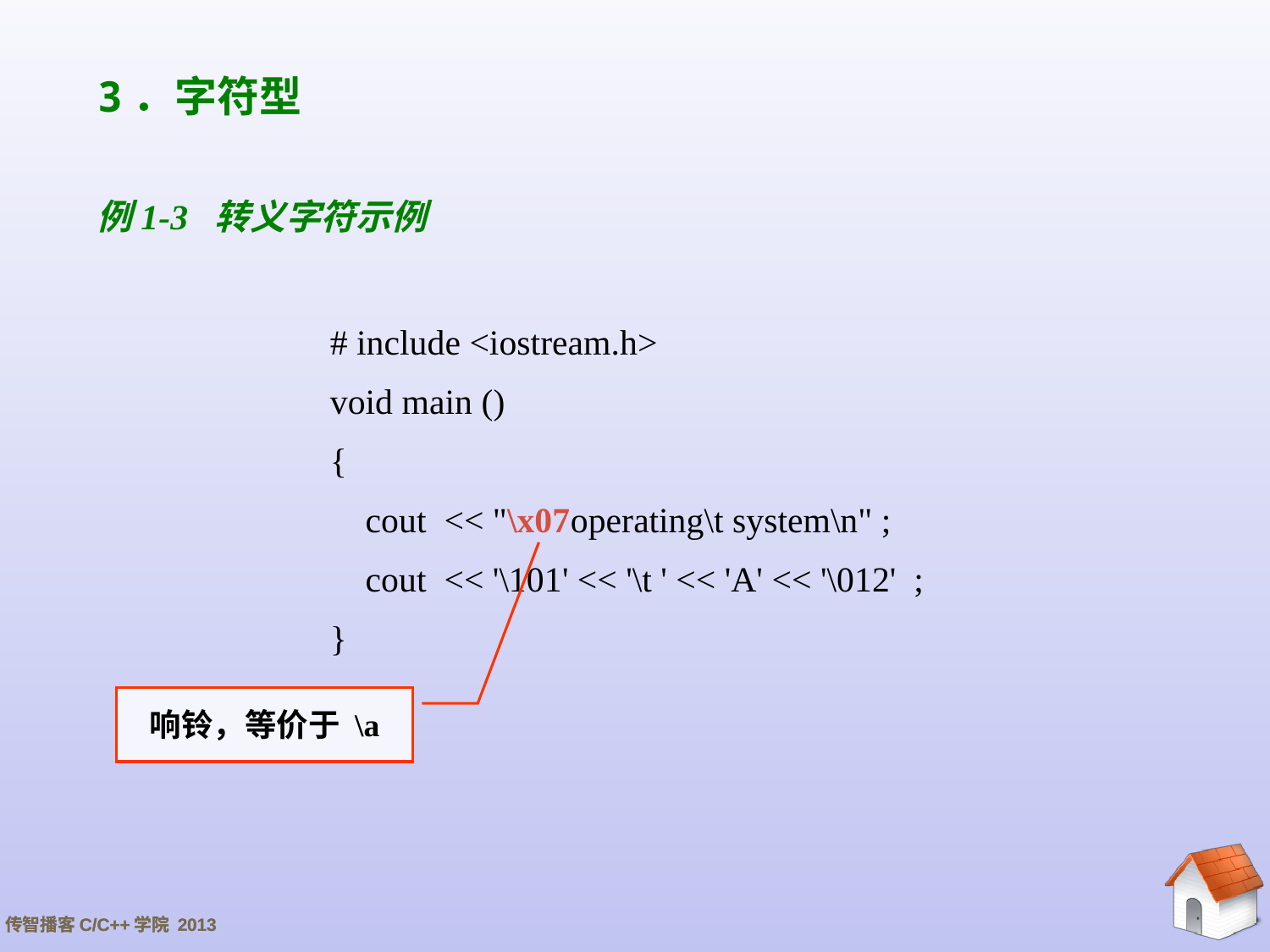

3．字符型
例1-3  转义字符示例
# include <iostream.h>
void main ()
{
    cout  << "\x07operating\t system\n" ;
    cout  << '\101' << '\t ' << 'A' << '\012'  ;
}
响铃，等价于 \a